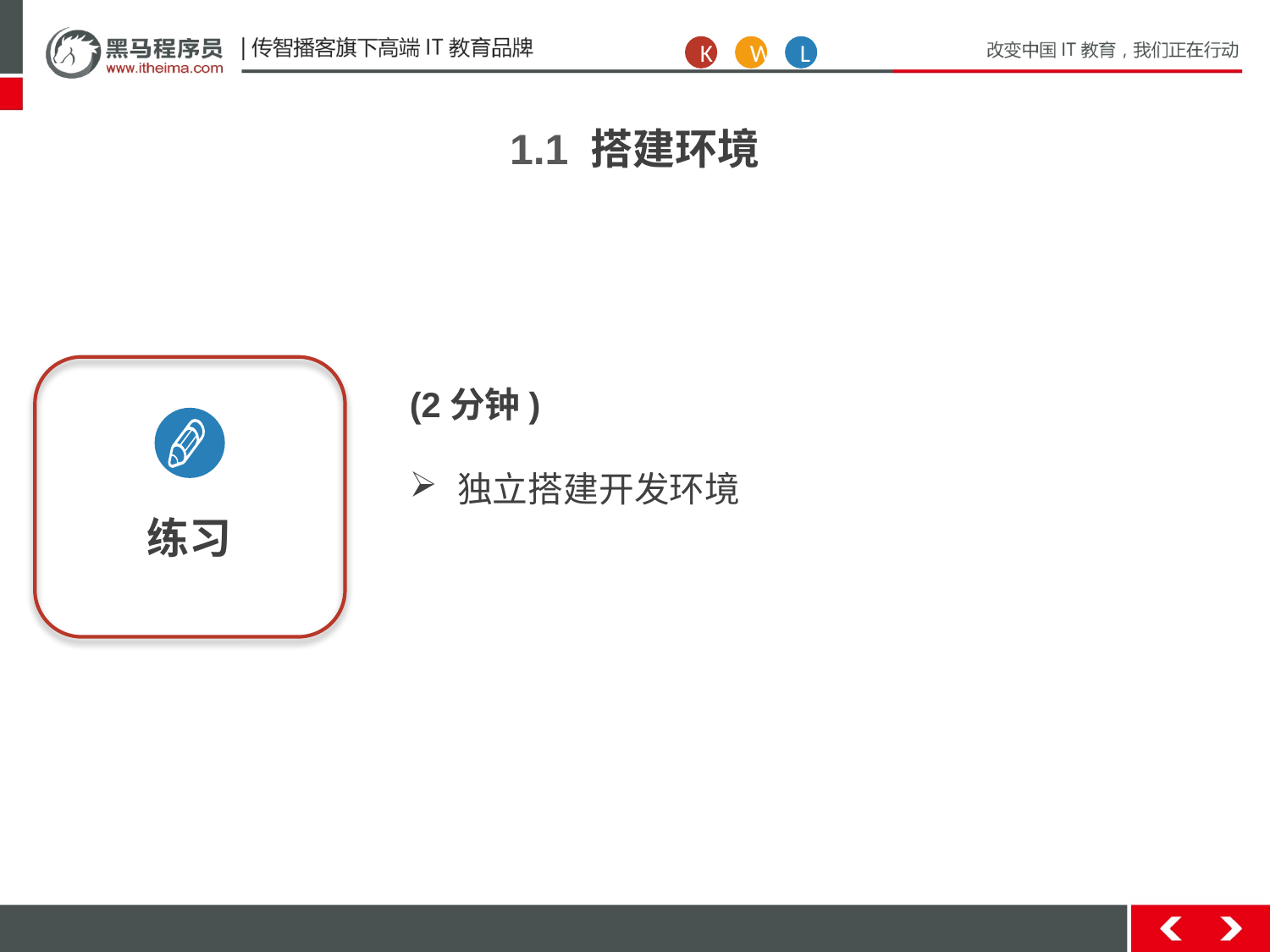

K
W
L
1.1 搭建环境

练习
(2分钟)

独立搭建开发环境